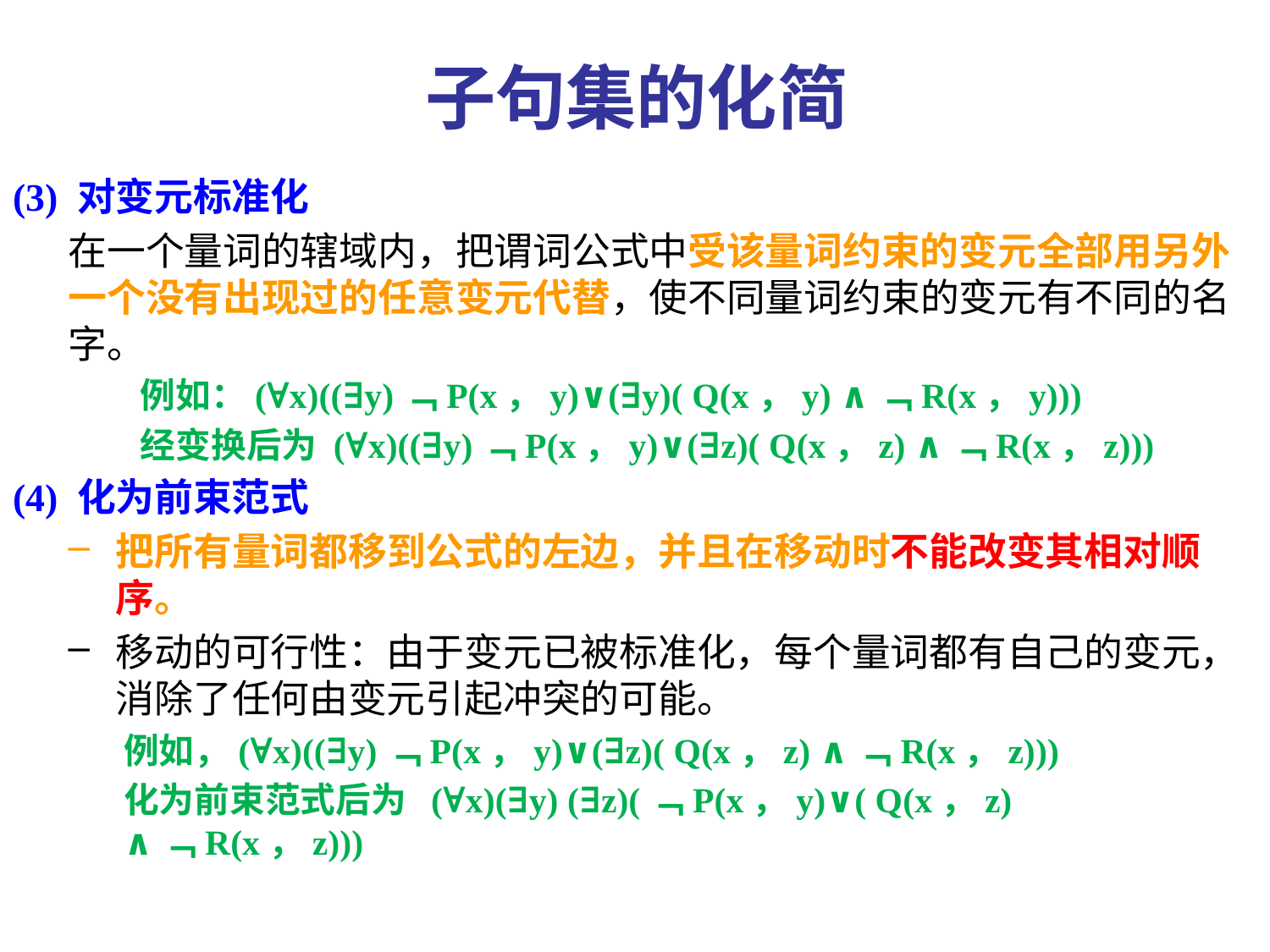

# 子句集的化简
(3) 对变元标准化
在一个量词的辖域内，把谓词公式中受该量词约束的变元全部用另外一个没有出现过的任意变元代替，使不同量词约束的变元有不同的名字。
 例如：(∀x)((∃y)﹁P(x，y)∨(∃y)( Q(x，y) ∧﹁R(x，y)))
 经变换后为 (∀x)((∃y)﹁P(x，y)∨(∃z)( Q(x，z) ∧﹁R(x，z)))
(4) 化为前束范式
把所有量词都移到公式的左边，并且在移动时不能改变其相对顺序。
移动的可行性：由于变元已被标准化，每个量词都有自己的变元，消除了任何由变元引起冲突的可能。
例如，(∀x)((∃y)﹁P(x，y)∨(∃z)( Q(x，z) ∧﹁R(x，z)))
化为前束范式后为  (∀x)(∃y) (∃z)(﹁P(x，y)∨( Q(x，z) ∧﹁R(x，z)))